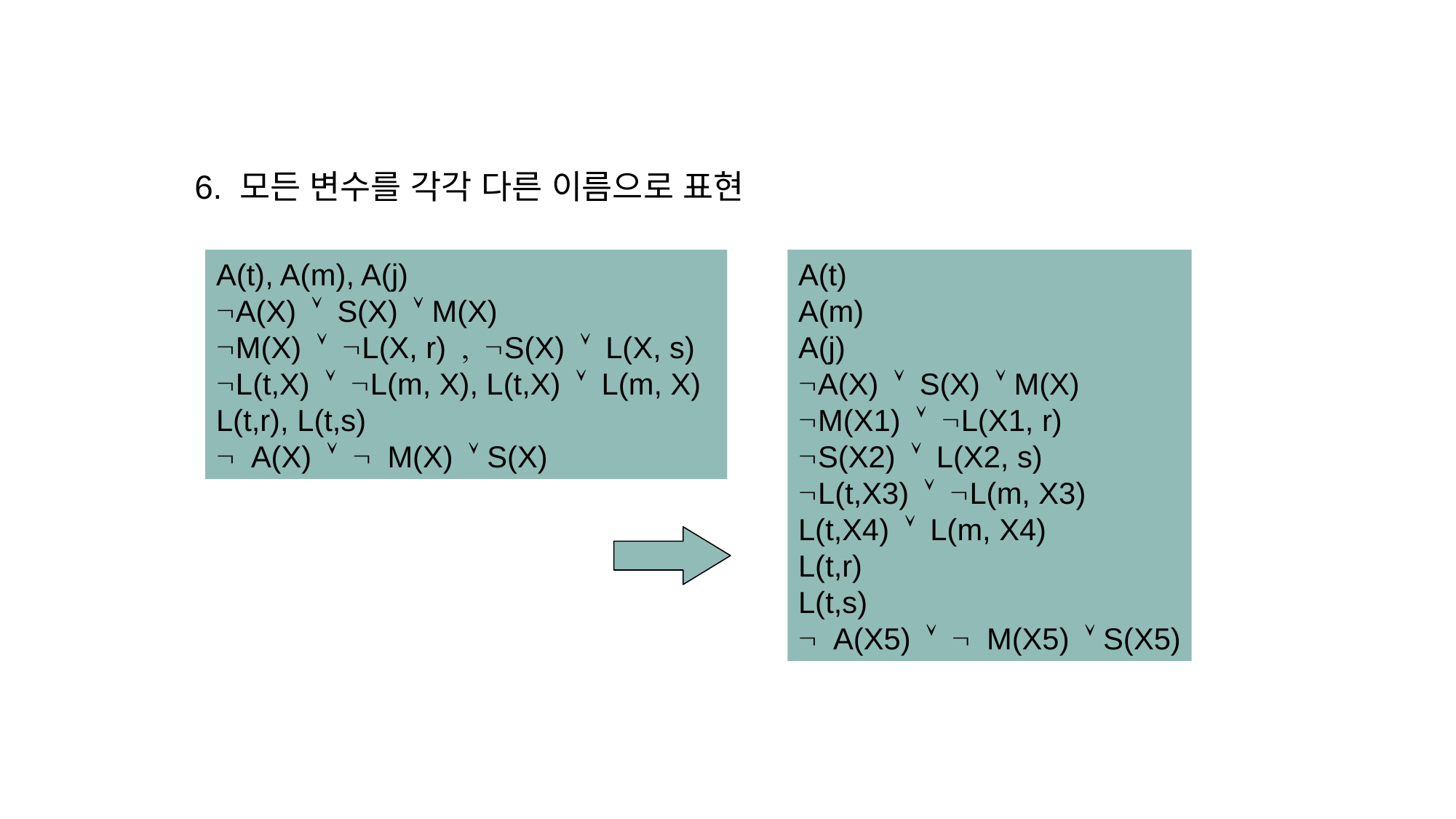

6. 모든 변수를 각각 다른 이름으로 표현
A(t), A(m), A(j)
¬A(X) ∨ S(X) ∨ M(X)
¬M(X) ∨ ¬L(X, r) , ¬S(X) ∨ L(X, s)
¬L(t,X) ∨ ¬L(m, X), L(t,X) ∨ L(m, X)
L(t,r), L(t,s)
¬ A(X) ∨ ¬ M(X) ∨ S(X)
A(t)
A(m)
A(j)
¬A(X) ∨ S(X) ∨ M(X)
¬M(X1) ∨ ¬L(X1, r)
¬S(X2) ∨ L(X2, s)
¬L(t,X3) ∨ ¬L(m, X3)
L(t,X4) ∨ L(m, X4)
L(t,r)
L(t,s)
¬ A(X5) ∨ ¬ M(X5) ∨ S(X5)